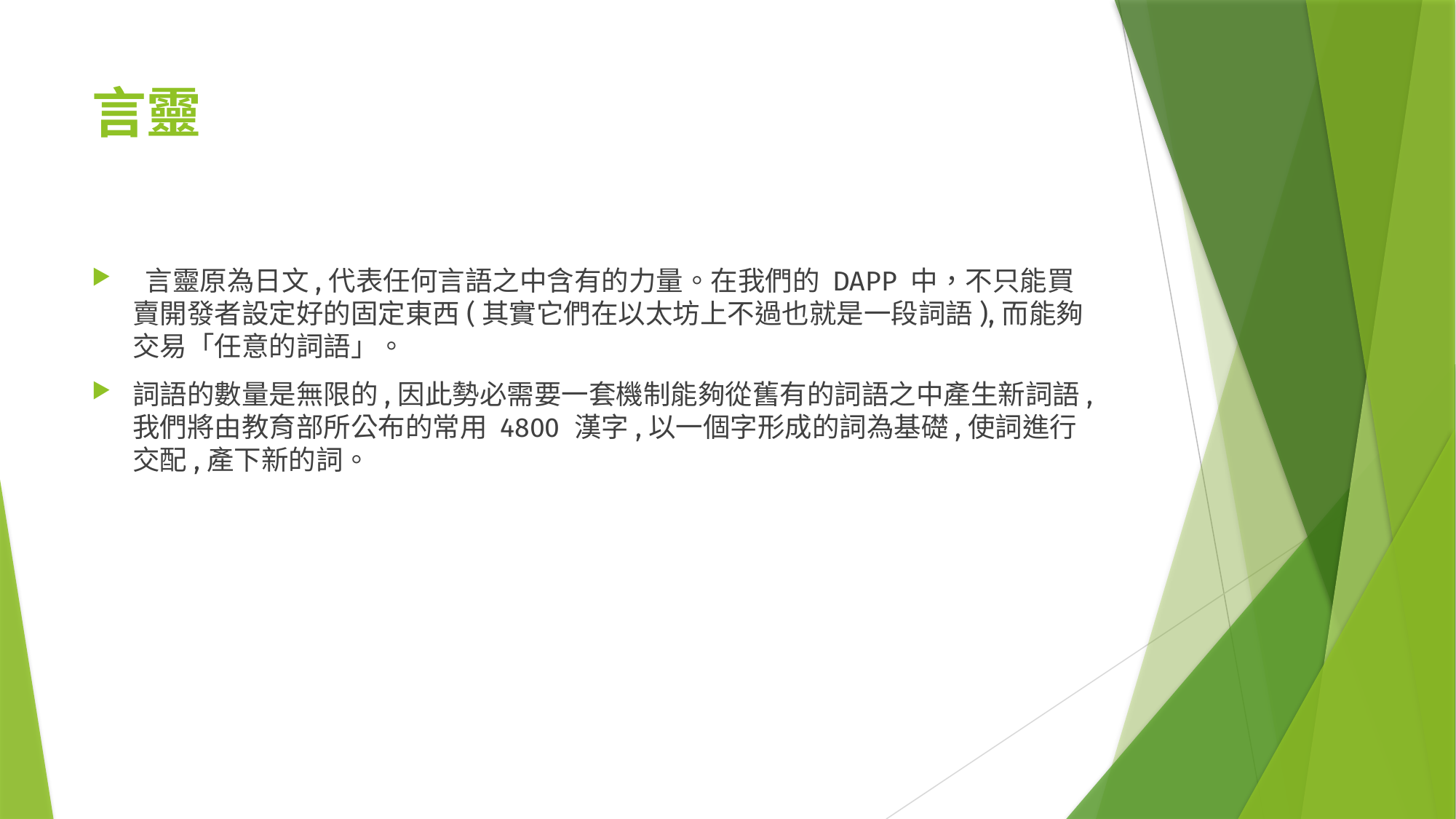

# 言靈
 言靈原為日文,代表任何言語之中含有的力量。在我們的 DAPP 中，不只能買賣開發者設定好的固定東西(其實它們在以太坊上不過也就是一段詞語),而能夠交易「任意的詞語」。
詞語的數量是無限的,因此勢必需要一套機制能夠從舊有的詞語之中產生新詞語,我們將由教育部所公布的常用 4800 漢字,以一個字形成的詞為基礎,使詞進行交配,產下新的詞。